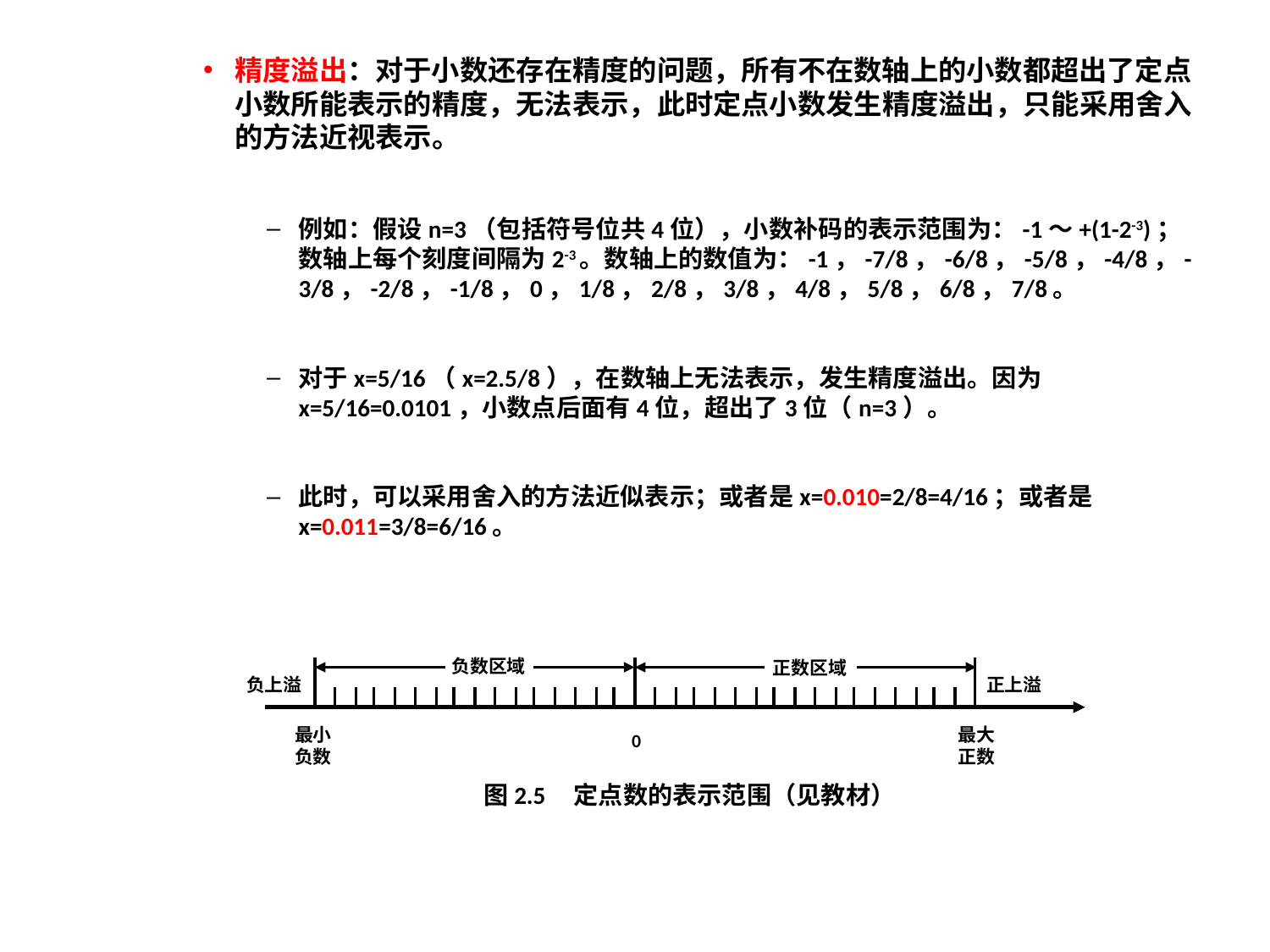

精度溢出：对于小数还存在精度的问题，所有不在数轴上的小数都超出了定点小数所能表示的精度，无法表示，此时定点小数发生精度溢出，只能采用舍入的方法近视表示。

例如：假设n=3（包括符号位共4位），小数补码的表示范围为：-1～+(1-2-3)；数轴上每个刻度间隔为2-3。数轴上的数值为：-1，-7/8，-6/8，-5/8，-4/8，-3/8，-2/8，-1/8，0，1/8，2/8，3/8，4/8，5/8，6/8，7/8。

对于x=5/16（x=2.5/8），在数轴上无法表示，发生精度溢出。因为x=5/16=0.0101，小数点后面有4位，超出了3位（n=3）。

此时，可以采用舍入的方法近似表示；或者是x=0.010=2/8=4/16；或者是x=0.011=3/8=6/16。
负数区域
正数区域
正上溢
最小
负数
最大
正数
0
负上溢
图2.5    定点数的表示范围（见教材）